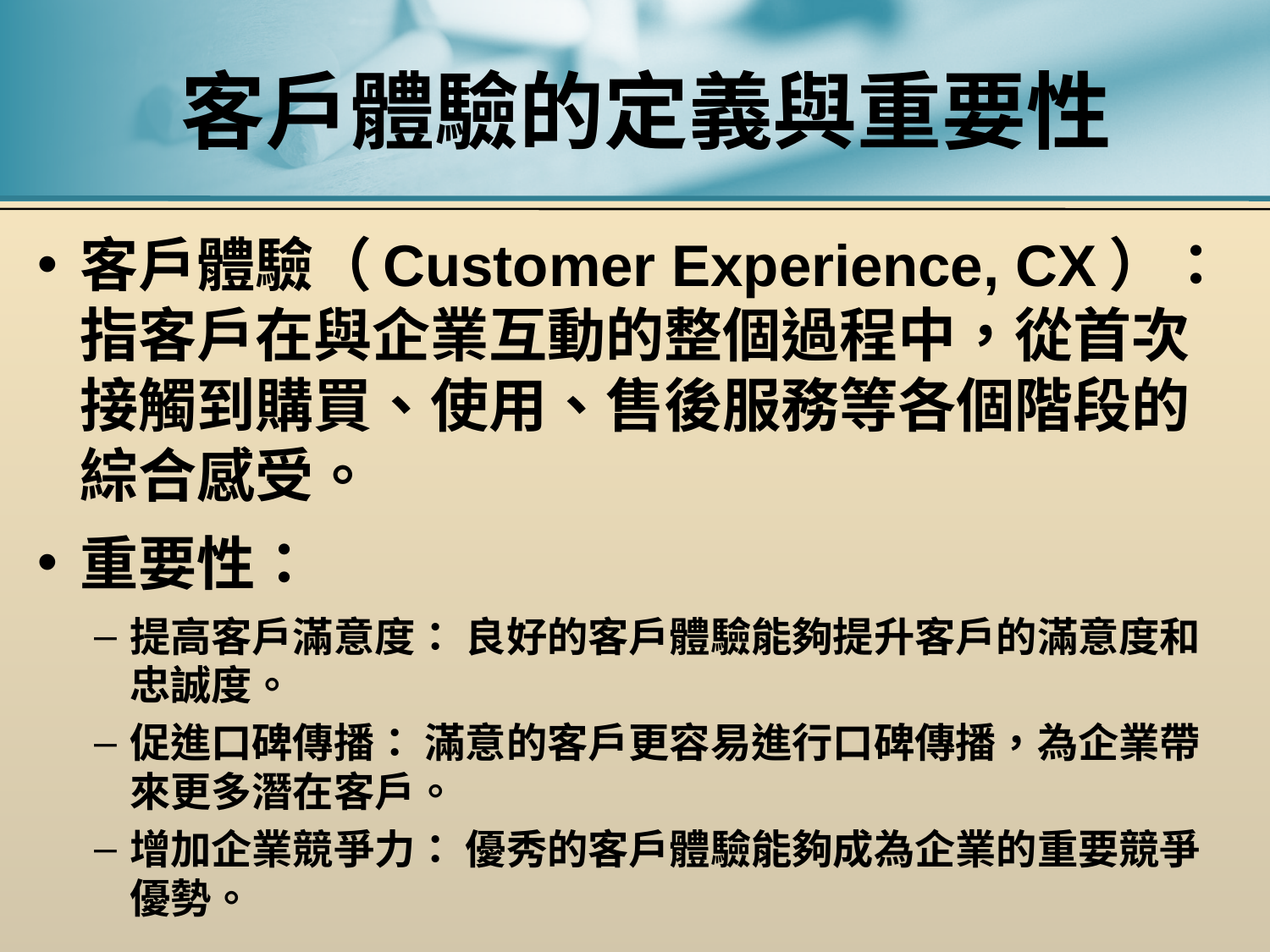

# 客戶體驗的定義與重要性
客戶體驗（Customer Experience, CX）： 指客戶在與企業互動的整個過程中，從首次接觸到購買、使用、售後服務等各個階段的綜合感受。
重要性：
提高客戶滿意度： 良好的客戶體驗能夠提升客戶的滿意度和忠誠度。
促進口碑傳播： 滿意的客戶更容易進行口碑傳播，為企業帶來更多潛在客戶。
增加企業競爭力： 優秀的客戶體驗能夠成為企業的重要競爭優勢。